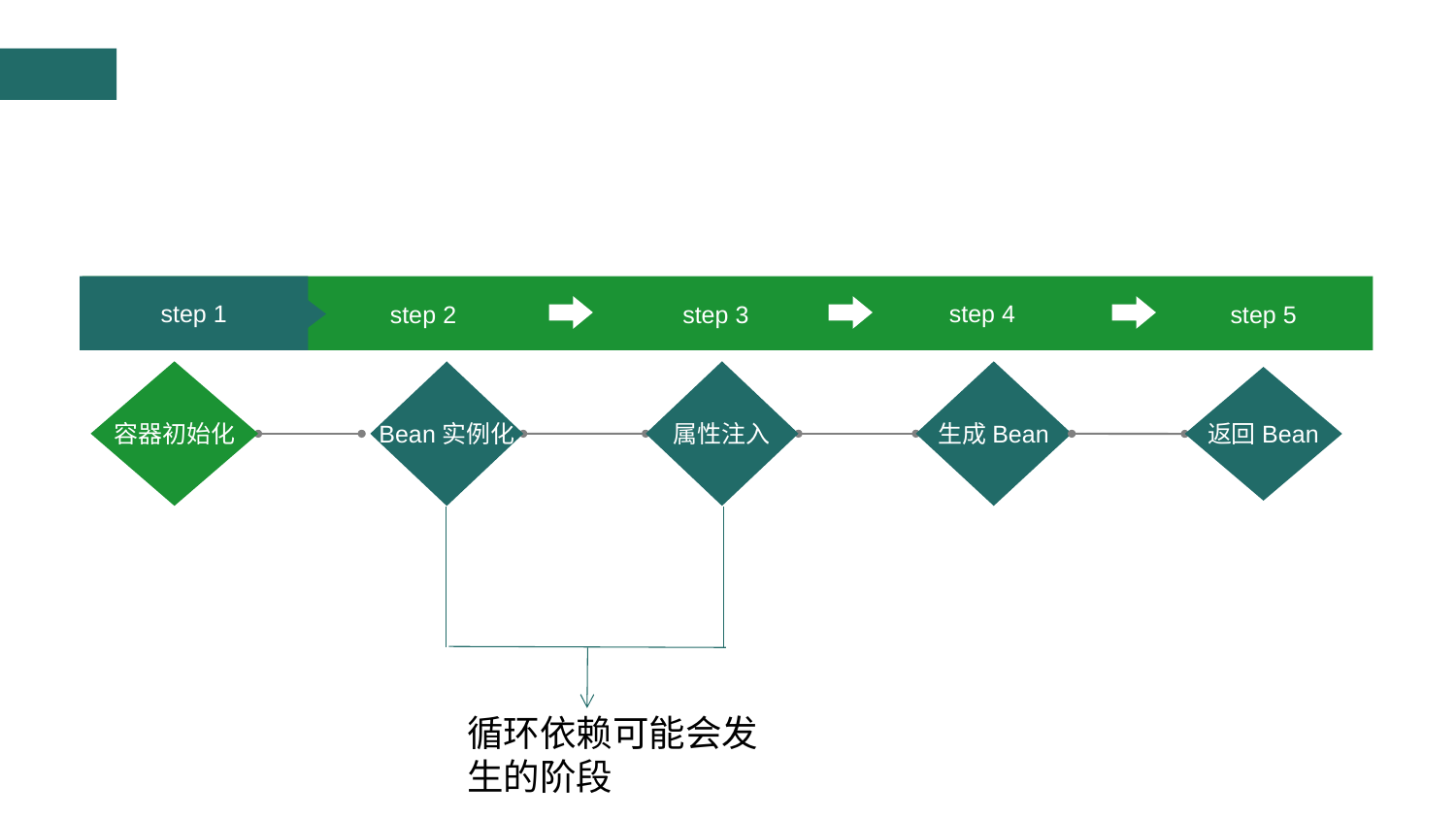

step 1

step 4
step 2
step 3
step 5

容器初始化
属性注入
生成Bean
Bean实例化
返回Bean
循环依赖可能会发生的阶段